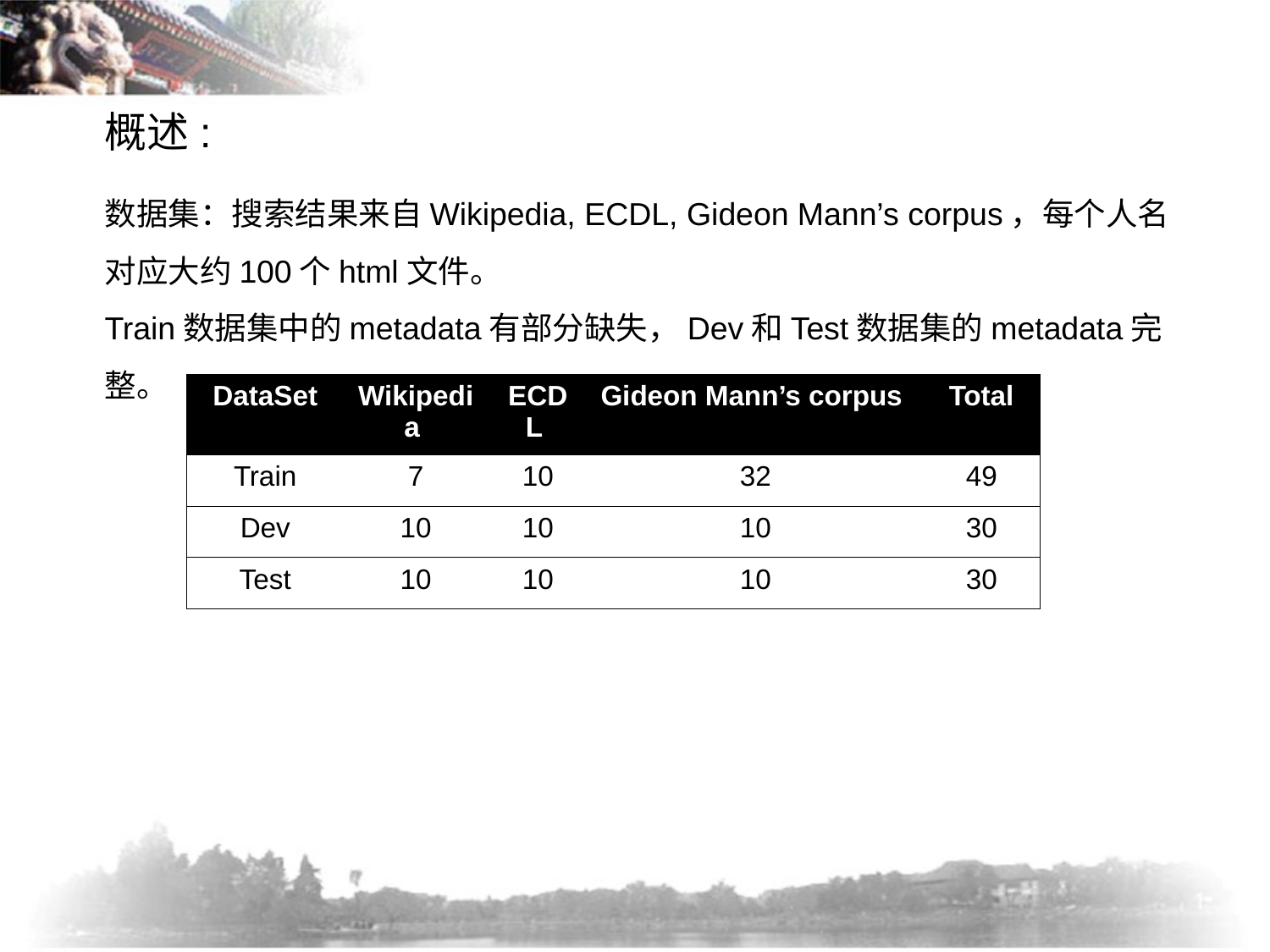

# 概述:
数据集：搜索结果来自Wikipedia, ECDL, Gideon Mann’s corpus，每个人名对应大约100个html文件。
Train数据集中的metadata有部分缺失，Dev和Test数据集的metadata完整。
| DataSet | Wikipedia | ECDL | Gideon Mann’s corpus | Total |
| --- | --- | --- | --- | --- |
| Train | 7 | 10 | 32 | 49 |
| Dev | 10 | 10 | 10 | 30 |
| Test | 10 | 10 | 10 | 30 |